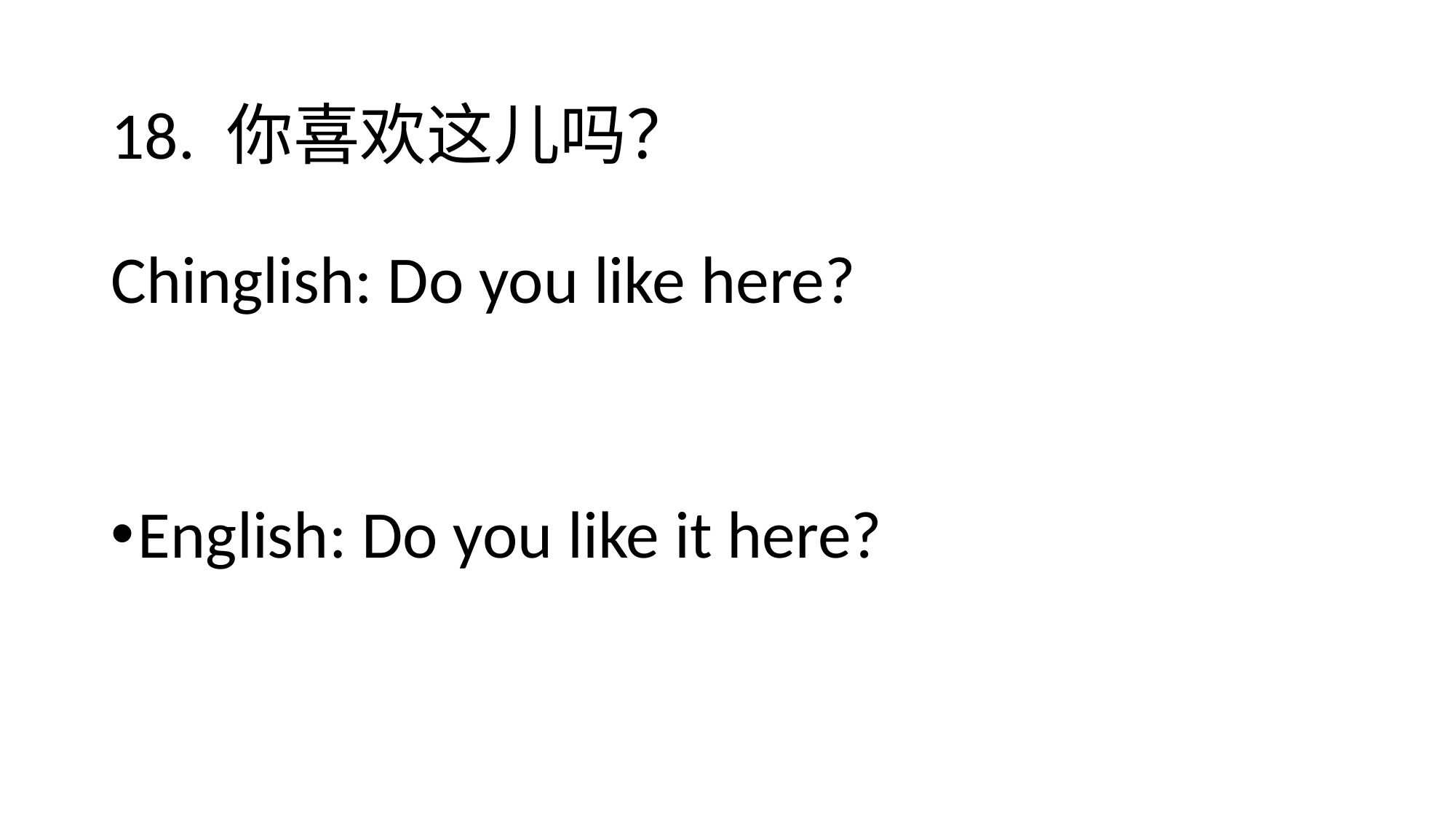

# 18. 你喜欢这儿吗？ Chinglish: Do you like here?
English: Do you like it here?